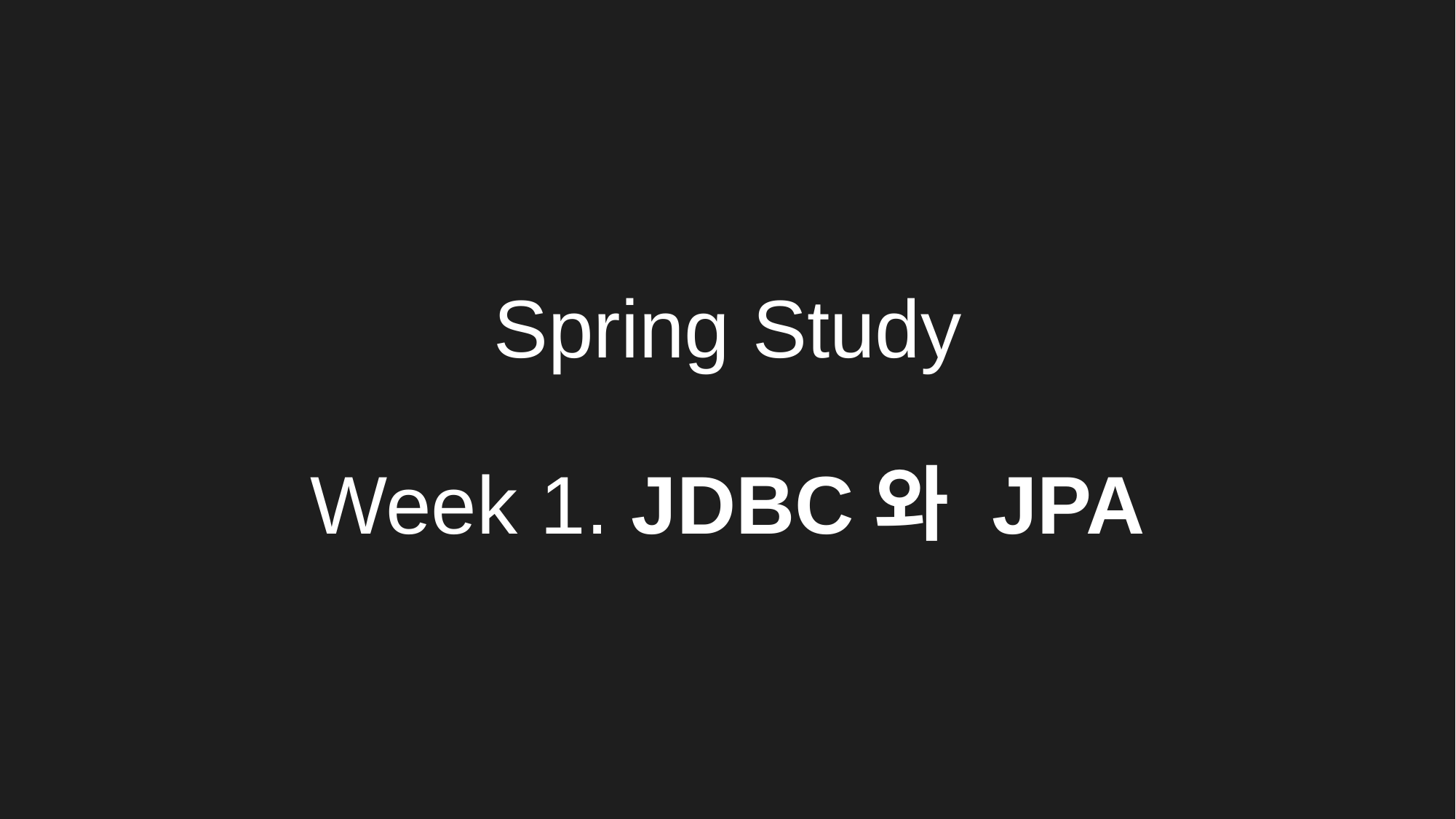

# Spring Study Week 1. JDBC와 JPA